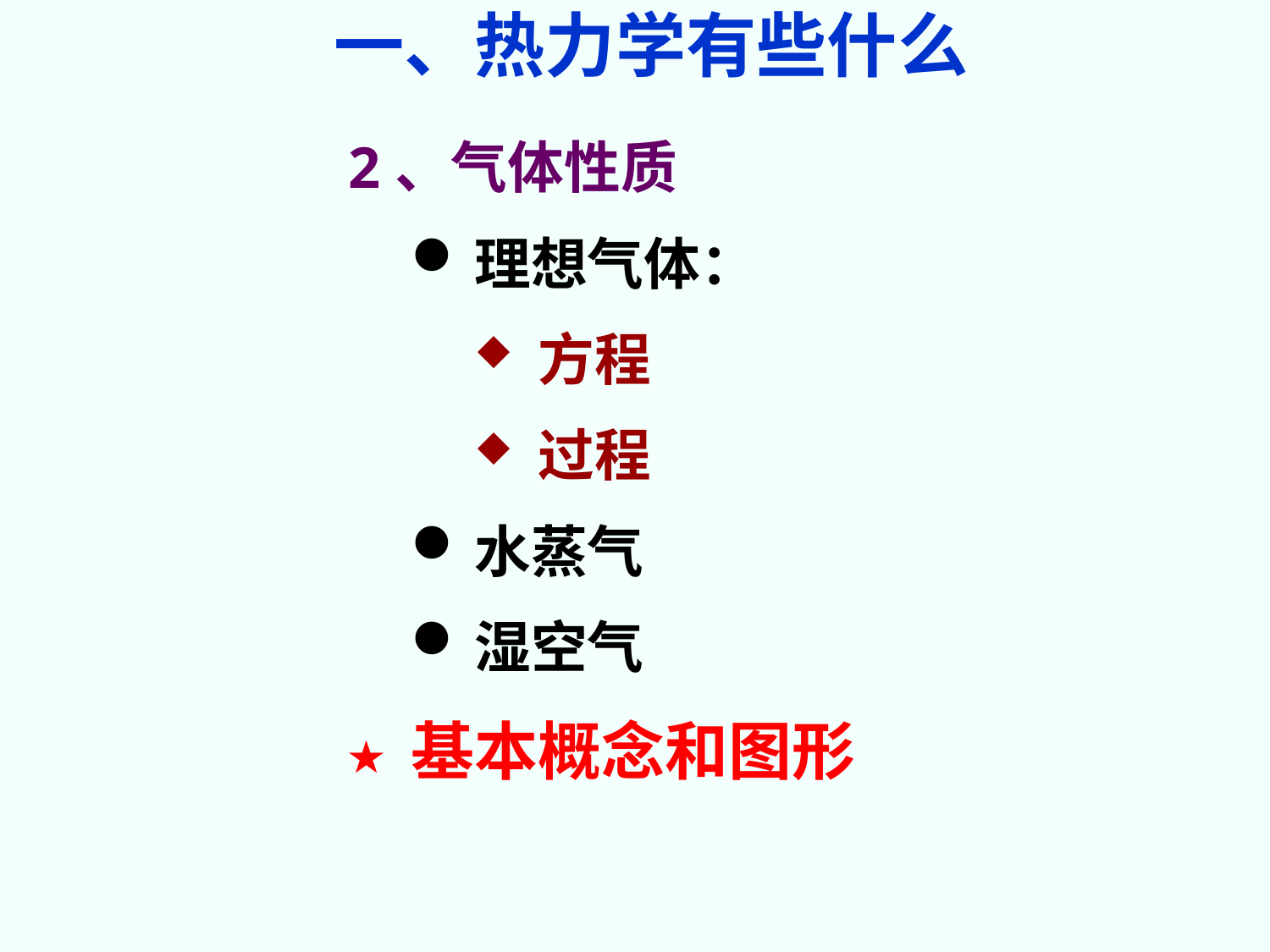

一、热力学有些什么
2、气体性质
理想气体：
方程
过程
水蒸气
湿空气
基本概念和图形